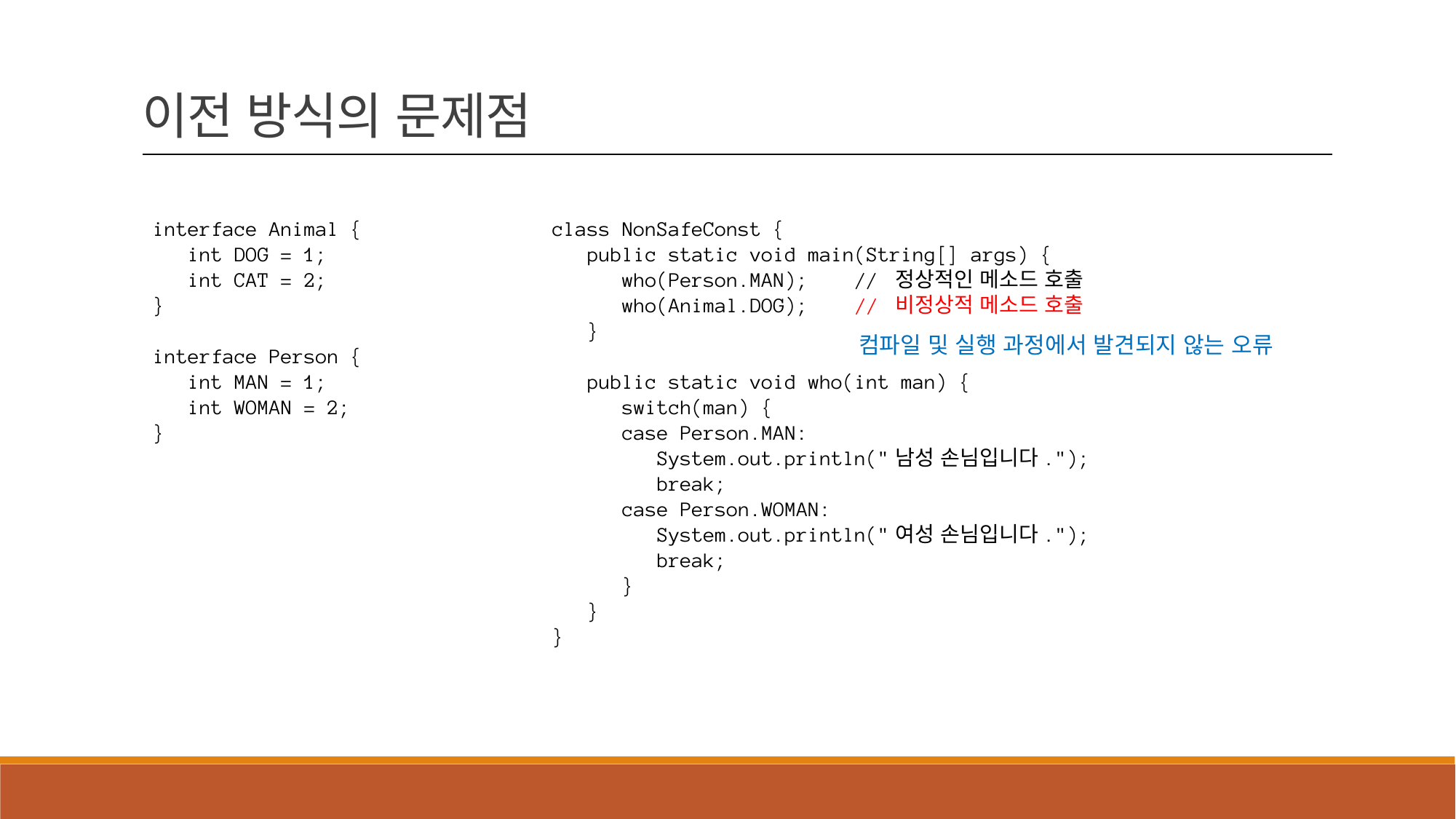

이전 방식의 문제점
interface Animal {
   int DOG = 1;
   int CAT = 2;
}

interface Person {
   int MAN = 1;
   int WOMAN = 2;
}
class NonSafeConst {
   public static void main(String[] args) {
      who(Person.MAN);    // 정상적인 메소드 호출
      who(Animal.DOG);    // 비정상적 메소드 호출
   }

   public static void who(int man) {
      switch(man) {
      case Person.MAN:
         System.out.println("남성 손님입니다.");
         break;
      case Person.WOMAN:
         System.out.println("여성 손님입니다.");
         break;
      }
   }
}
컴파일 및 실행 과정에서 발견되지 않는 오류